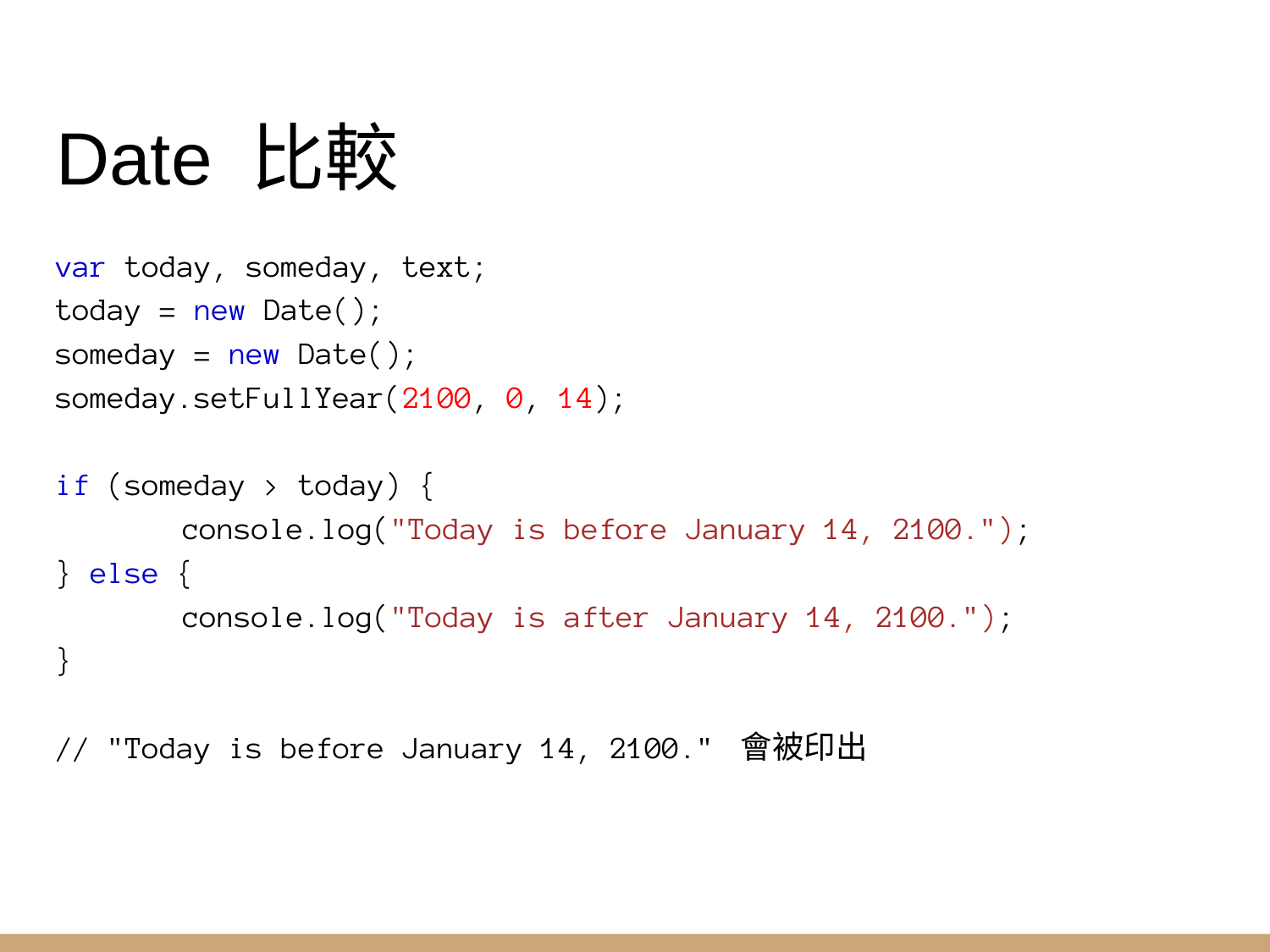

# Date 比較
var today, someday, text;
today = new Date();
someday = new Date();
someday.setFullYear(2100, 0, 14);
if (someday > today) {
	console.log("Today is before January 14, 2100.");
} else {
	console.log("Today is after January 14, 2100.");
}
// "Today is before January 14, 2100." 會被印出